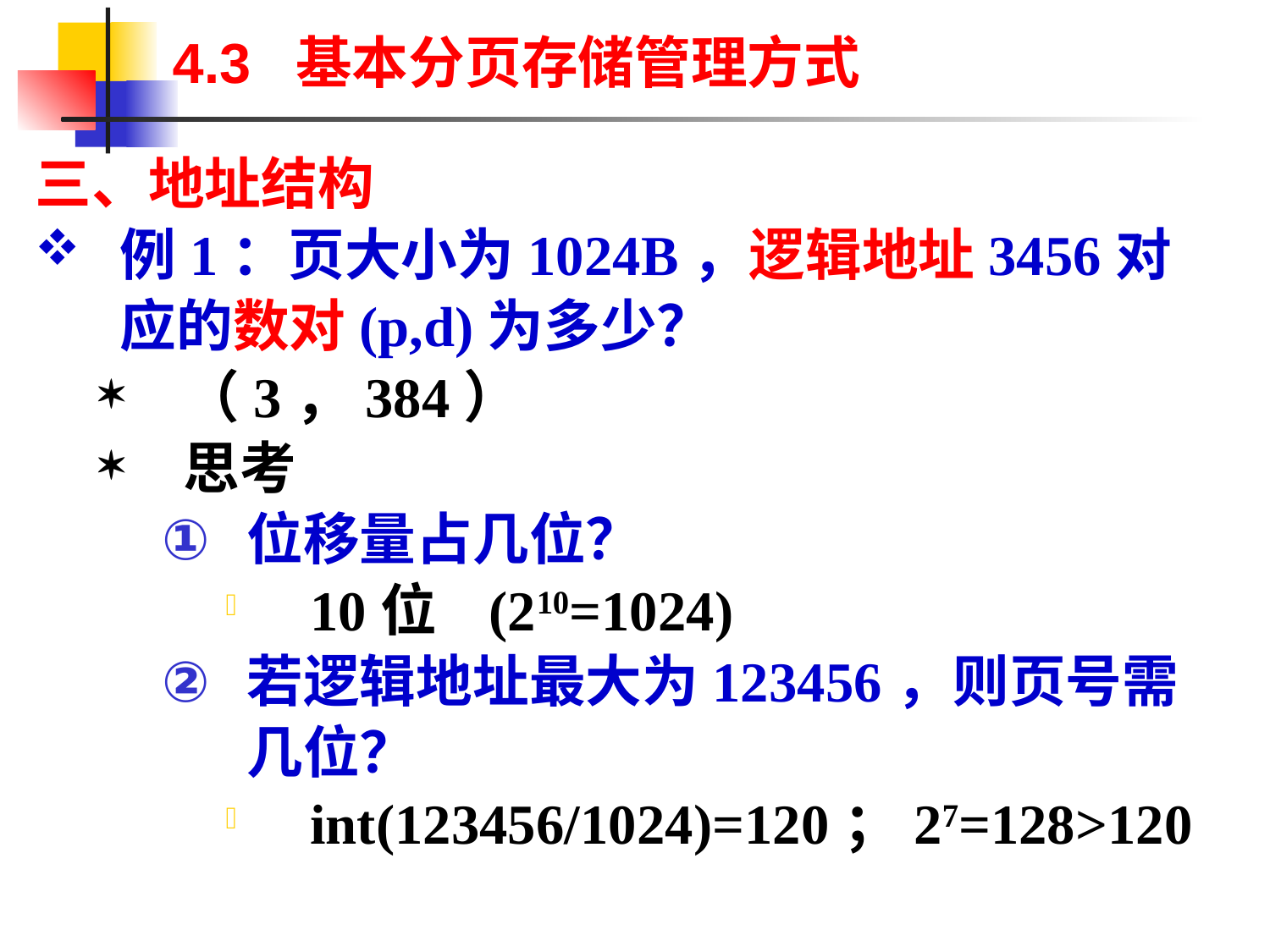

# 4.3  基本分页存储管理方式
三、地址结构
例1：页大小为1024B，逻辑地址3456对应的数对(p,d)为多少？
（3，384）
思考
位移量占几位？
10位   (210=1024)
若逻辑地址最大为123456，则页号需几位？
int(123456/1024)=120；27=128>120